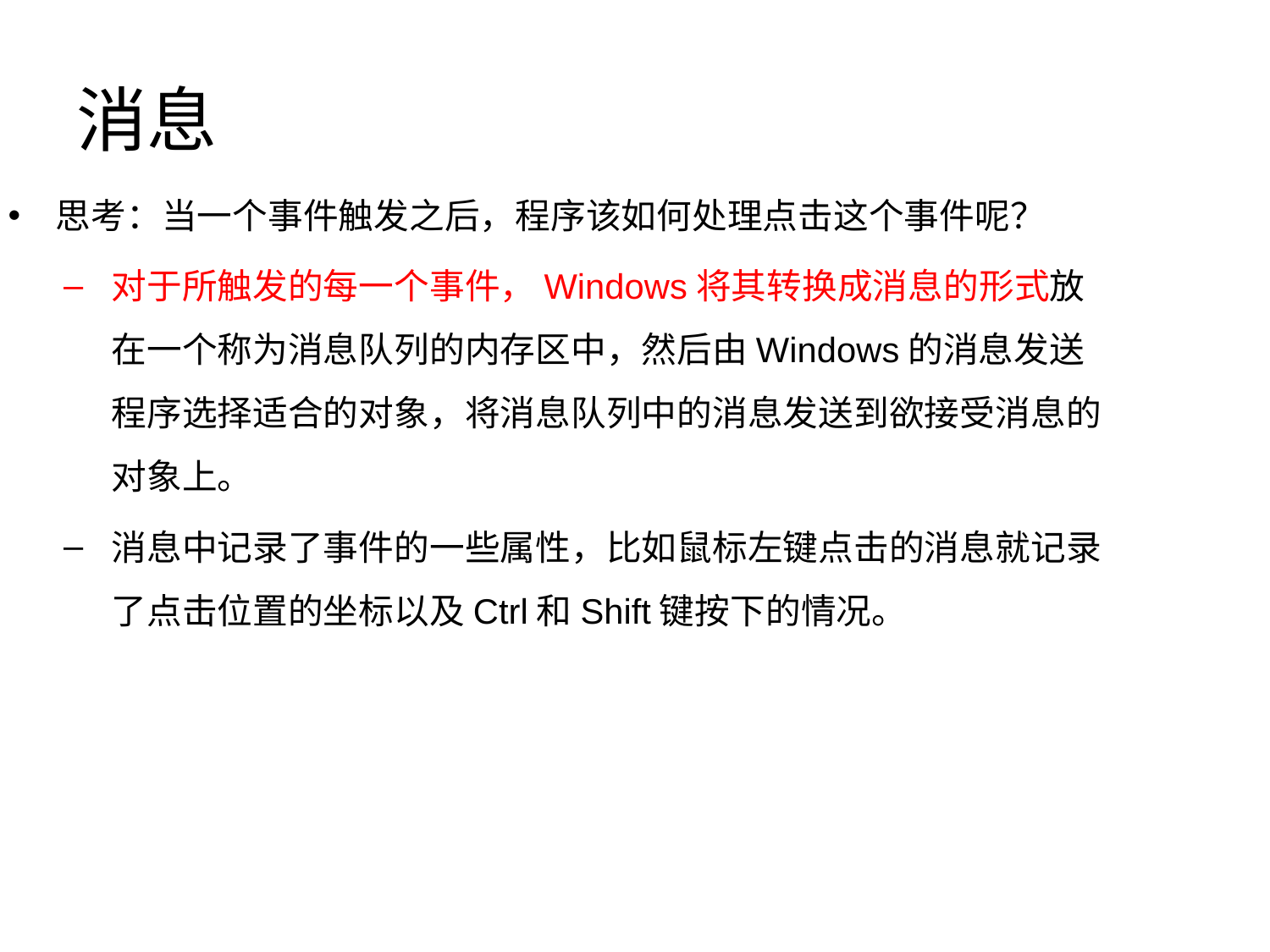

# 消息
思考：当一个事件触发之后，程序该如何处理点击这个事件呢？
对于所触发的每一个事件，Windows将其转换成消息的形式放在一个称为消息队列的内存区中，然后由Windows的消息发送程序选择适合的对象，将消息队列中的消息发送到欲接受消息的对象上。
消息中记录了事件的一些属性，比如鼠标左键点击的消息就记录了点击位置的坐标以及Ctrl和Shift键按下的情况。
8